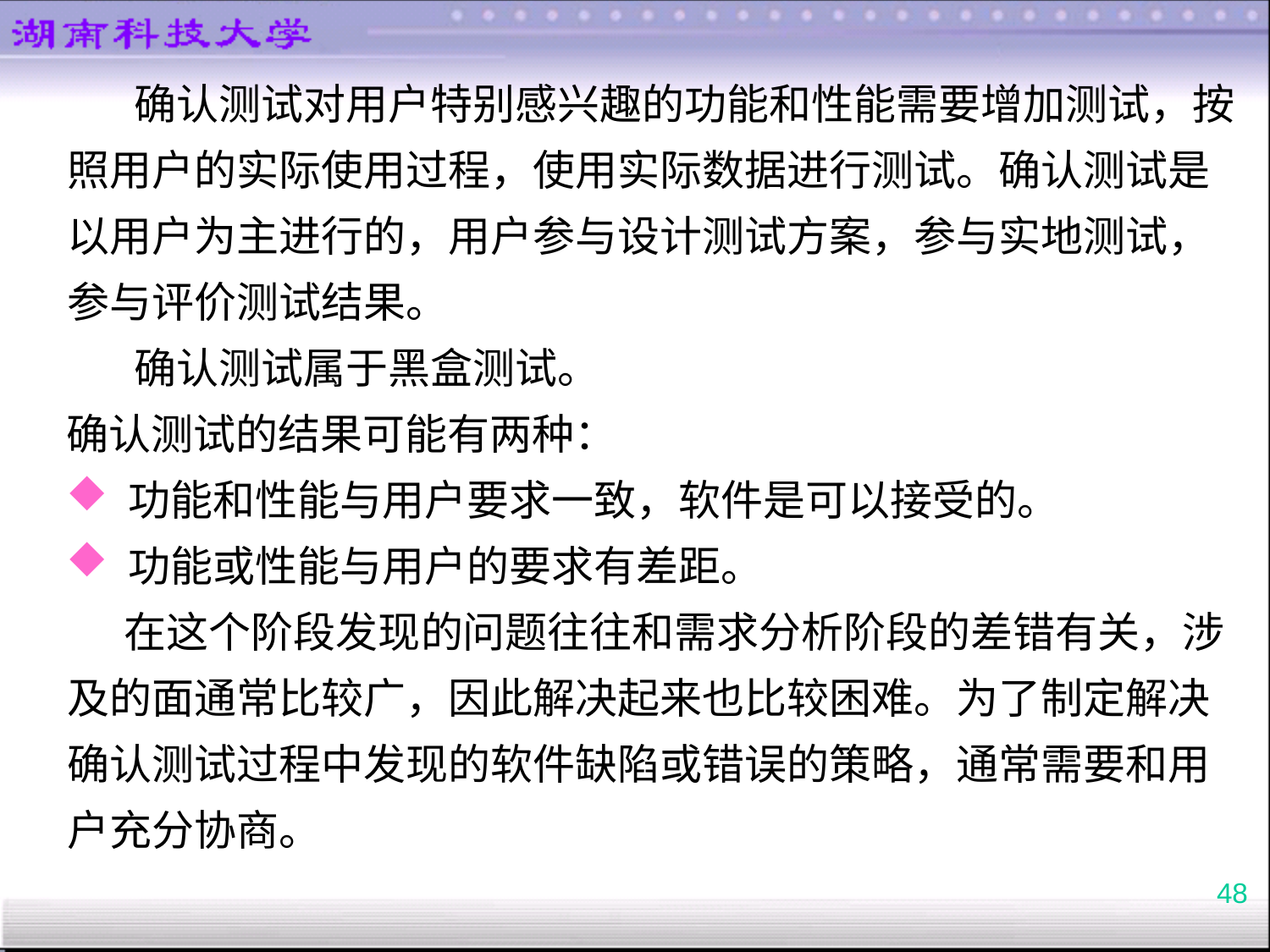

确认测试对用户特别感兴趣的功能和性能需要增加测试，按照用户的实际使用过程，使用实际数据进行测试。确认测试是以用户为主进行的，用户参与设计测试方案，参与实地测试，参与评价测试结果。
      确认测试属于黑盒测试。
确认测试的结果可能有两种：
 功能和性能与用户要求一致，软件是可以接受的。
 功能或性能与用户的要求有差距。
     在这个阶段发现的问题往往和需求分析阶段的差错有关，涉及的面通常比较广，因此解决起来也比较困难。为了制定解决确认测试过程中发现的软件缺陷或错误的策略，通常需要和用户充分协商。
48